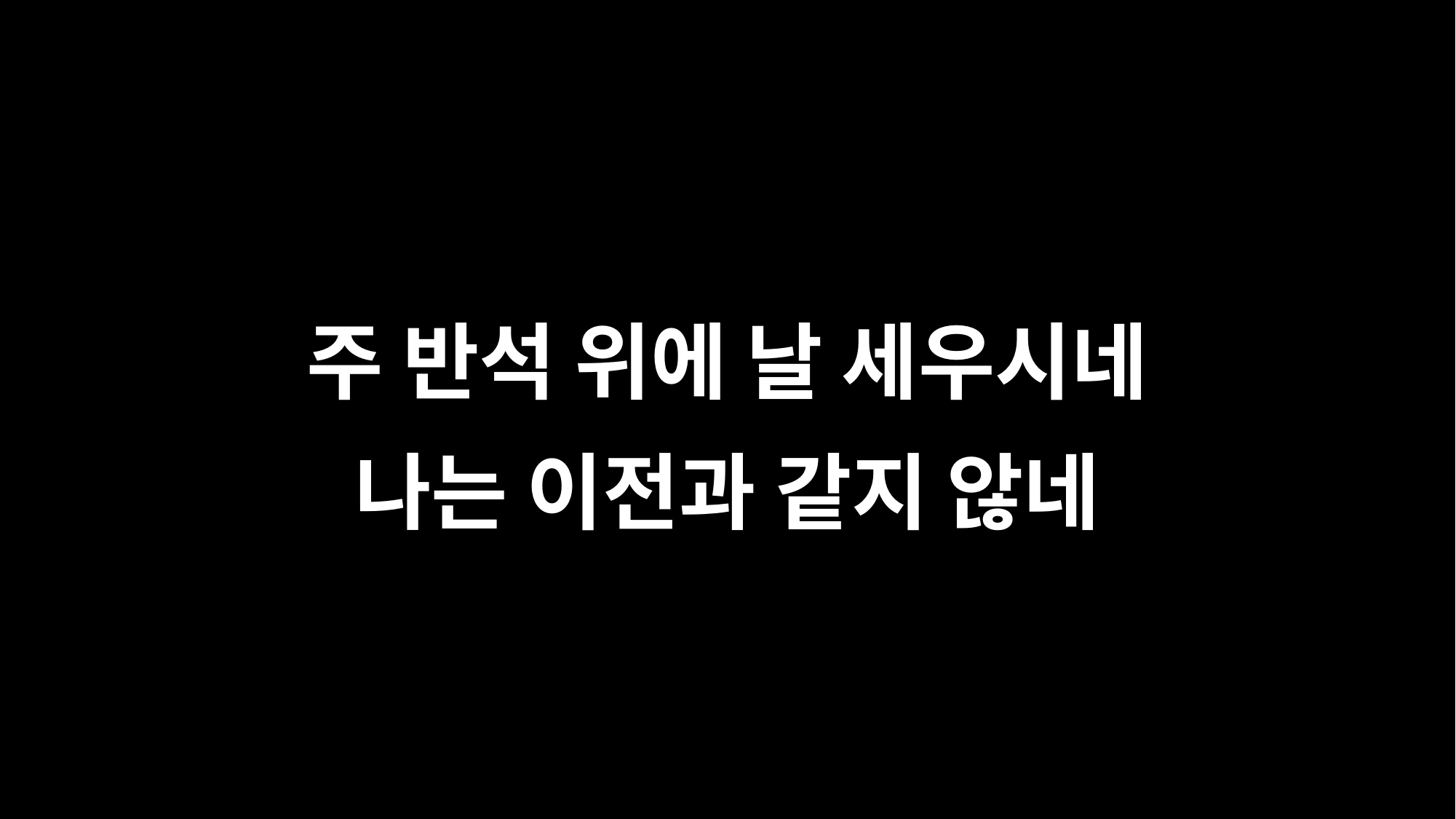

주 반석 위에 날 세우시네
나는 이전과 같지 않네